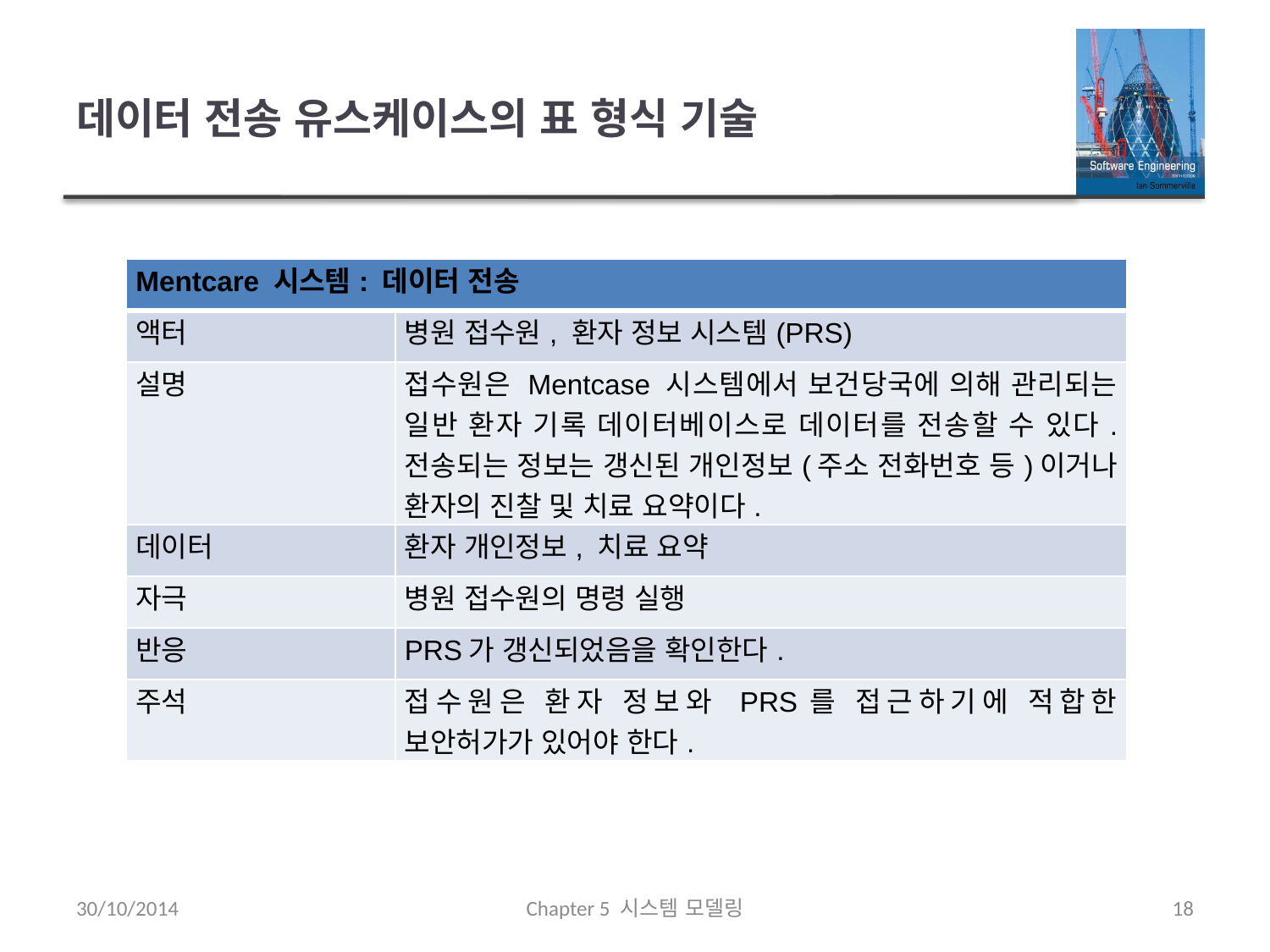

# 데이터 전송 유스케이스의 표 형식 기술
| Mentcare 시스템: 데이터 전송 |  |
| --- | --- |
| 액터 | 병원 접수원, 환자 정보 시스템(PRS) |
| 설명 | 접수원은 Mentcase 시스템에서 보건당국에 의해 관리되는 일반 환자 기록 데이터베이스로 데이터를 전송할 수 있다. 전송되는 정보는 갱신된 개인정보(주소 전화번호 등)이거나 환자의 진찰 및 치료 요약이다. |
| 데이터 | 환자 개인정보, 치료 요약 |
| 자극 | 병원 접수원의 명령 실행 |
| 반응 | PRS가 갱신되었음을 확인한다. |
| 주석 | 접수원은 환자 정보와 PRS를 접근하기에 적합한 보안허가가 있어야 한다. |
30/10/2014
Chapter 5 시스템 모델링
18